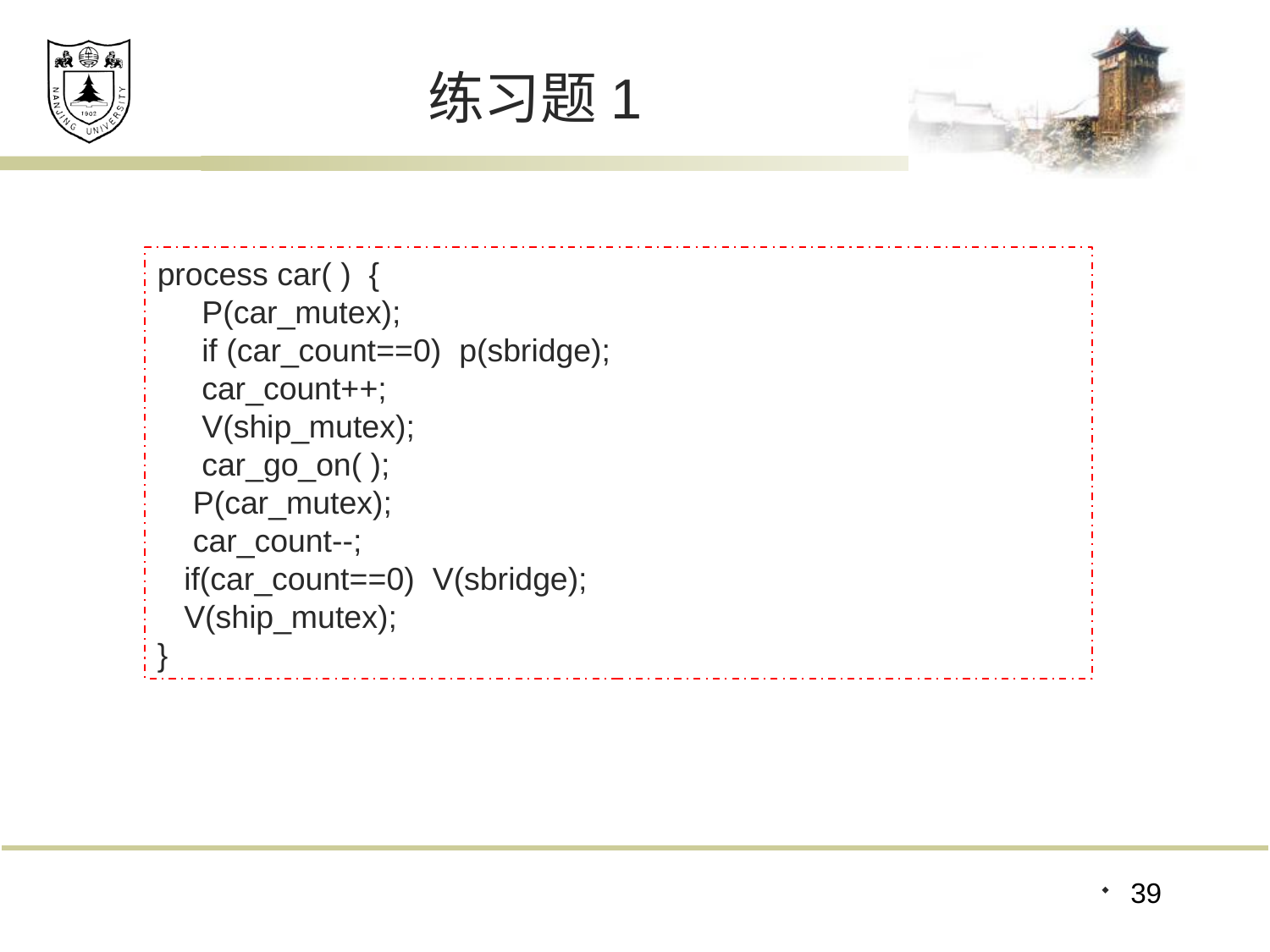

# 练习题1
process car( )  {
     P(car_mutex);
     if (car_count==0)  p(sbridge);
     car_count++;
     V(ship_mutex);
     car_go_on( );
    P(car_mutex);
    car_count--;
   if(car_count==0)  V(sbridge);
   V(ship_mutex);
}
39